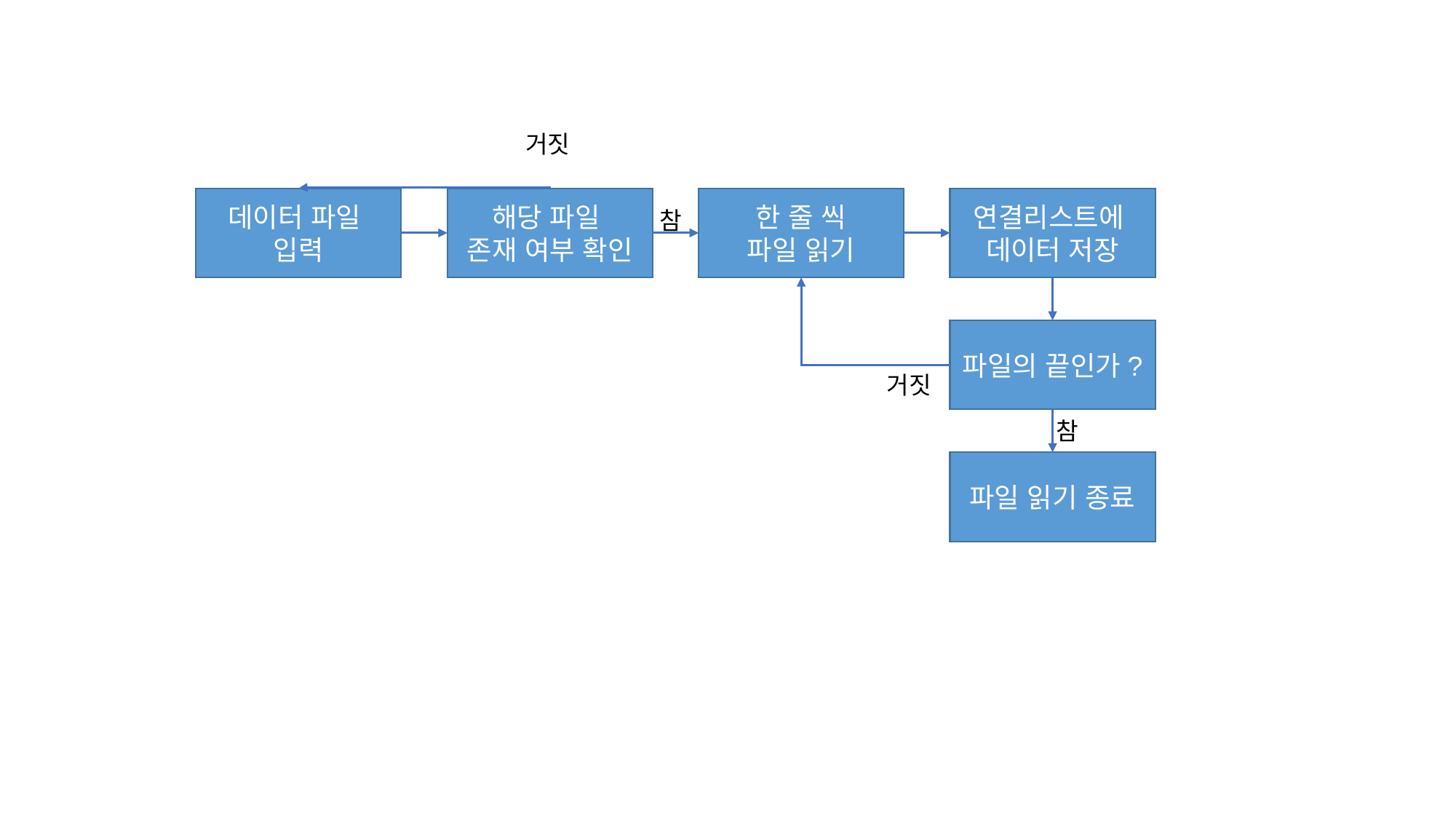

거짓
데이터 파일
입력
해당 파일
존재 여부 확인
한 줄 씩
파일 읽기
연결리스트에
데이터 저장
참
파일의 끝인가?
거짓
참
파일 읽기 종료